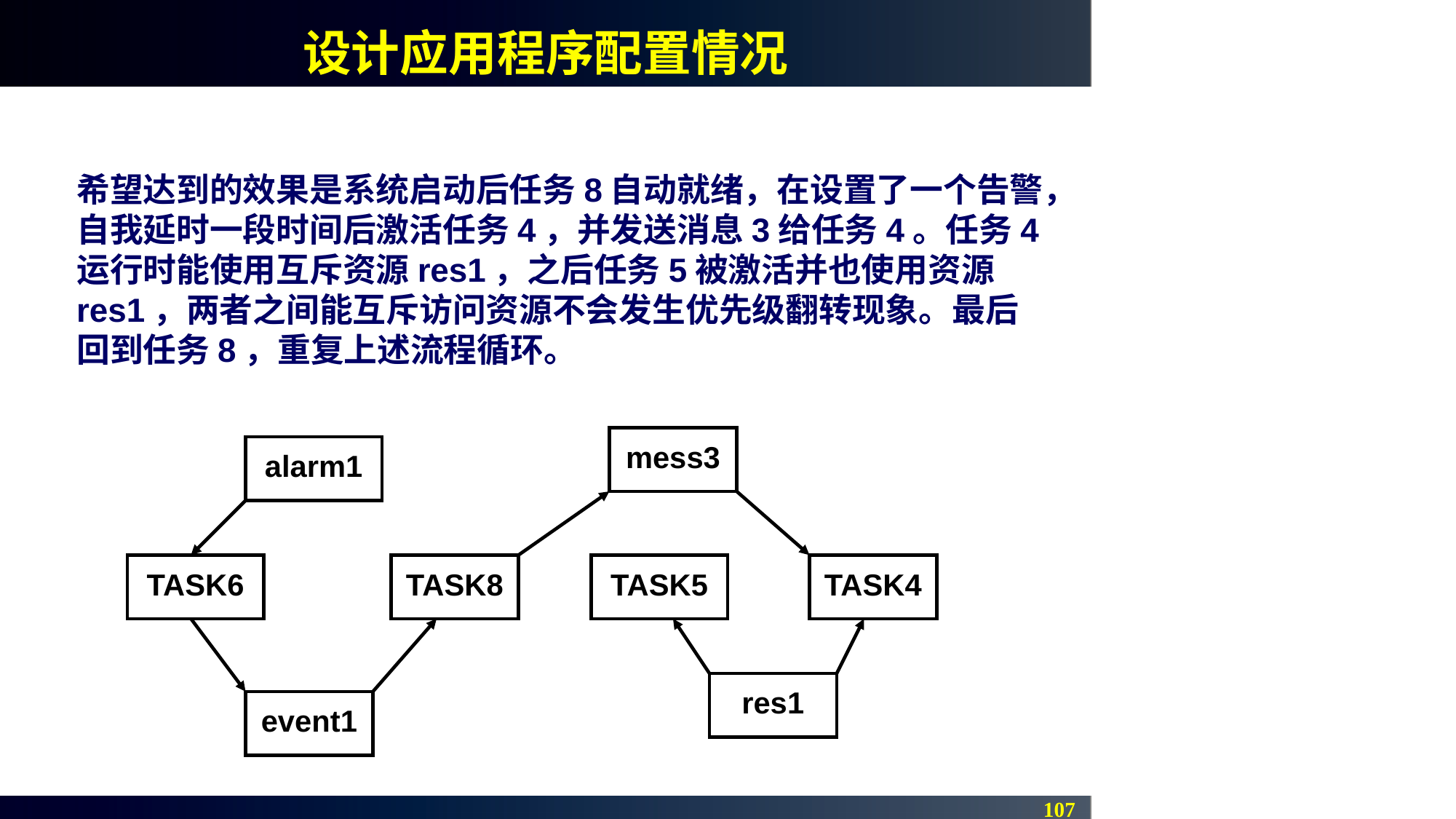

设计应用程序配置情况
	希望达到的效果是系统启动后任务8自动就绪，在设置了一个告警，自我延时一段时间后激活任务4，并发送消息3给任务4。任务4运行时能使用互斥资源res1，之后任务5被激活并也使用资源res1，两者之间能互斥访问资源不会发生优先级翻转现象。最后回到任务8，重复上述流程循环。

mess3
alarm1

TASK6
TASK8
TASK5
TASK4
res1
event1